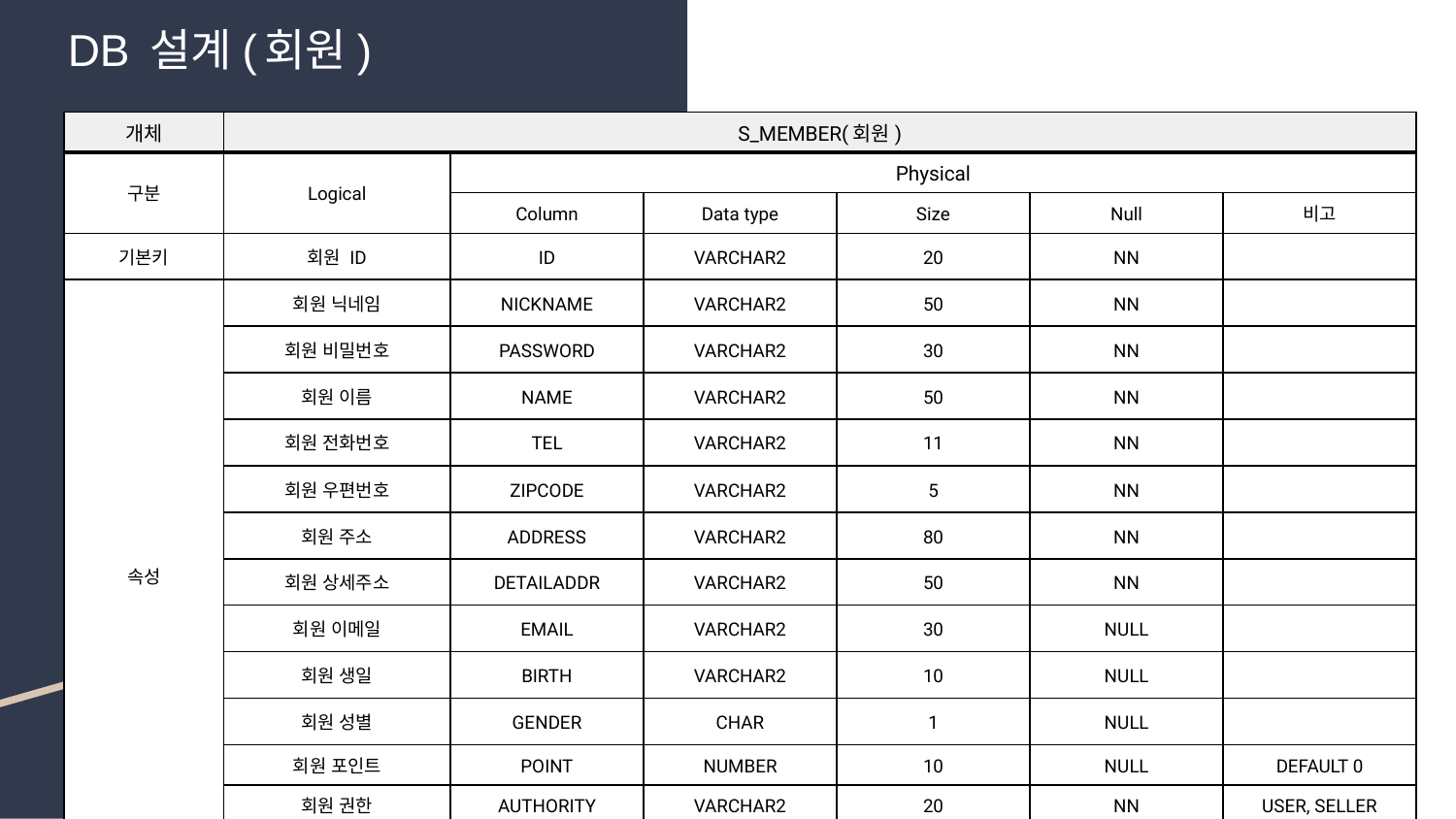

# DB 설계(회원)
| 개체 | S\_MEMBER(회원) |  |  |  |  |  |
| --- | --- | --- | --- | --- | --- | --- |
| 구분 | Logical | Physical |  |  |  |  |
|  |  | Column | Data type | Size | Null | 비고 |
| 기본키 | 회원 ID | ID | VARCHAR2 | 20 | NN |  |
| 속성 | 회원 닉네임 | NICKNAME | VARCHAR2 | 50 | NN |  |
|  | 회원 비밀번호 | PASSWORD | VARCHAR2 | 30 | NN |  |
|  | 회원 이름 | NAME | VARCHAR2 | 50 | NN |  |
|  | 회원 전화번호 | TEL | VARCHAR2 | 11 | NN |  |
|  | 회원 우편번호 | ZIPCODE | VARCHAR2 | 5 | NN |  |
|  | 회원 주소 | ADDRESS | VARCHAR2 | 80 | NN |  |
|  | 회원 상세주소 | DETAILADDR | VARCHAR2 | 50 | NN |  |
|  | 회원 이메일 | EMAIL | VARCHAR2 | 30 | NULL |  |
|  | 회원 생일 | BIRTH | VARCHAR2 | 10 | NULL |  |
|  | 회원 성별 | GENDER | CHAR | 1 | NULL |  |
|  | 회원 포인트 | POINT | NUMBER | 10 | NULL | DEFAULT 0 |
|  | 회원 권한 | AUTHORITY | VARCHAR2 | 20 | NN | USER, SELLER |
|  | 회원 사업자등록번호 | COMPANYNO | VARCHAR2 | 20 | NULL |  |